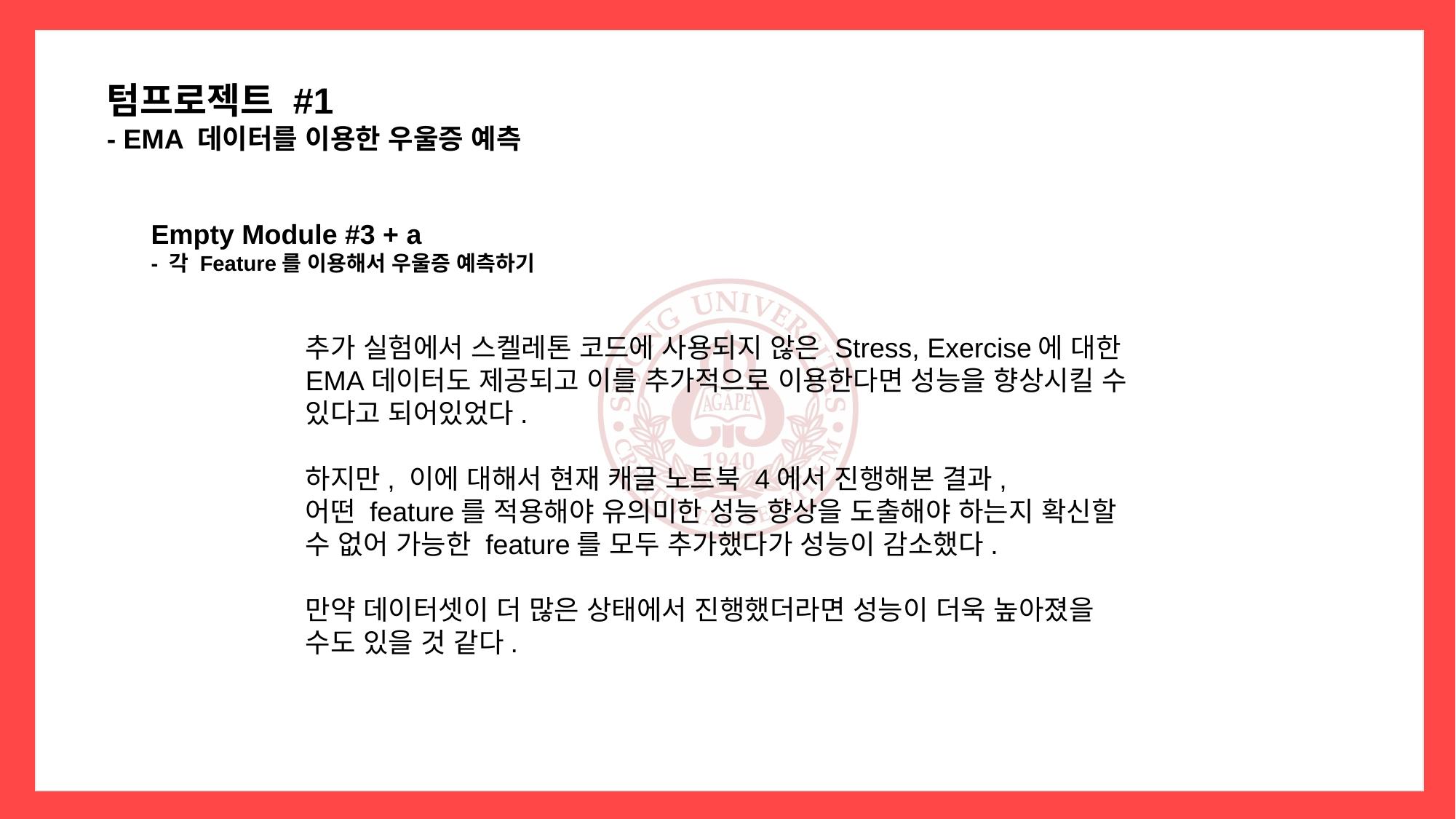

텀프로젝트 #1
- EMA 데이터를 이용한 우울증 예측
Empty Module #3 + a
- 각 Feature를 이용해서 우울증 예측하기

추가 실험에서 스켈레톤 코드에 사용되지 않은 Stress, Exercise에 대한 EMA데이터도 제공되고 이를 추가적으로 이용한다면 성능을 향상시킬 수 있다고 되어있었다.

하지만, 이에 대해서 현재 캐글 노트북 4에서 진행해본 결과,
어떤 feature를 적용해야 유의미한 성능 향상을 도출해야 하는지 확신할 수 없어 가능한 feature를 모두 추가했다가 성능이 감소했다.

만약 데이터셋이 더 많은 상태에서 진행했더라면 성능이 더욱 높아졌을 수도 있을 것 같다.